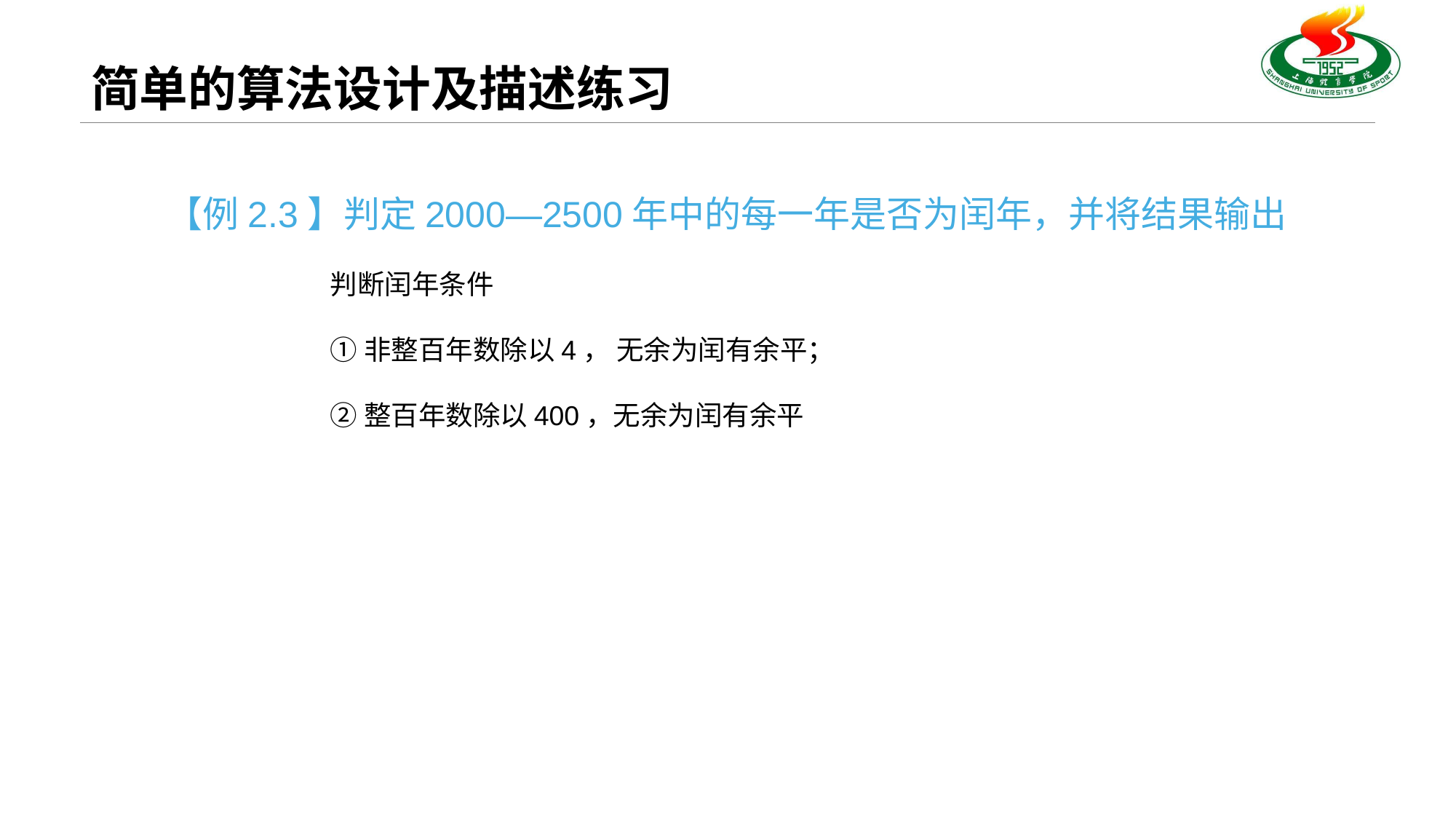

# 简单的算法设计及描述练习
【例2.3】判定2000—2500年中的每一年是否为闰年，并将结果输出
判断闰年条件
①非整百年数除以4， 无余为闰有余平；
②整百年数除以400，无余为闰有余平